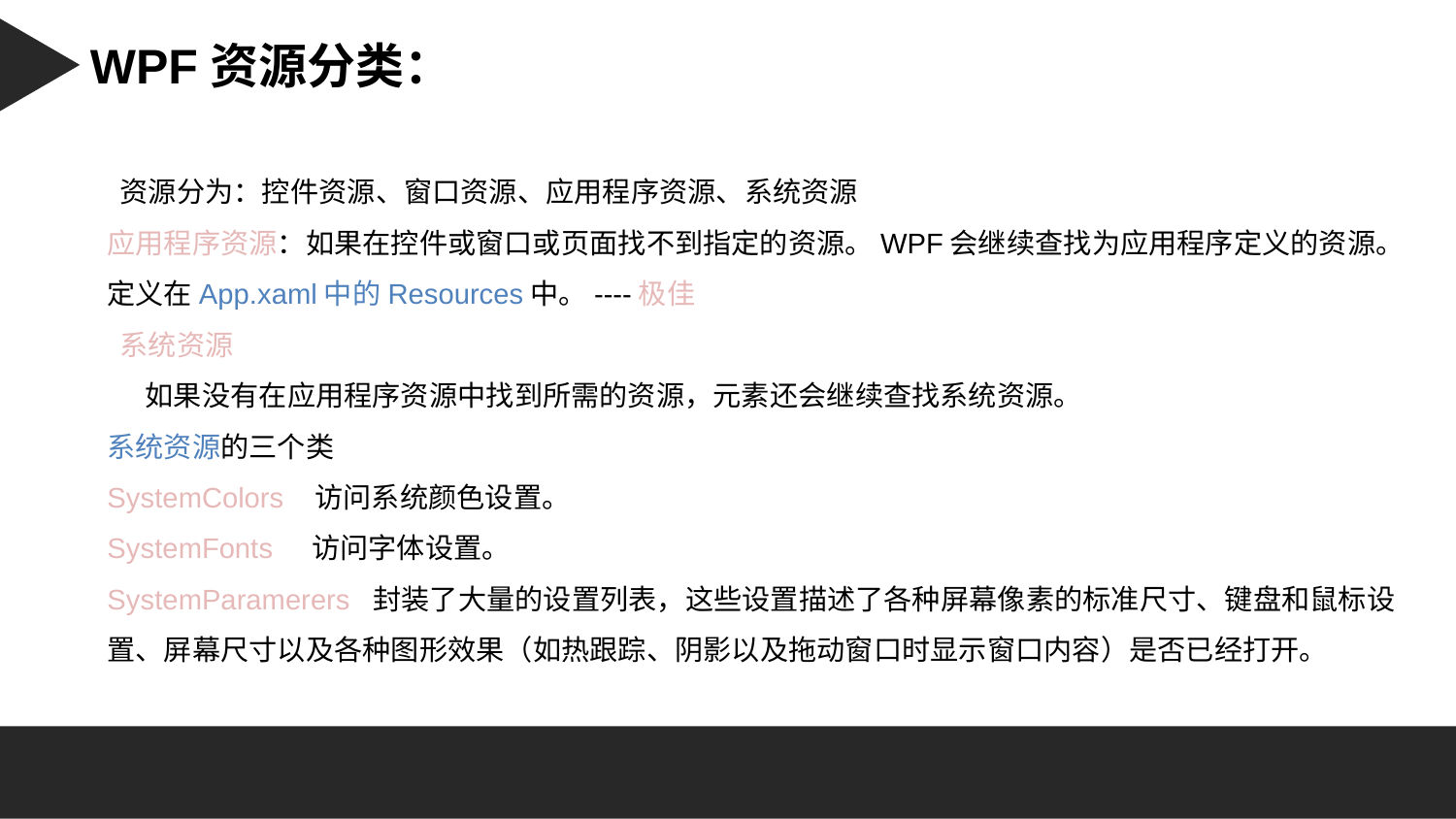

Character 字符串：

WPF资源分类：
 资源分为：控件资源、窗口资源、应用程序资源、系统资源
应用程序资源：如果在控件或窗口或页面找不到指定的资源。WPF会继续查找为应用程序定义的资源。定义在App.xaml中的Resources中。----极佳
 系统资源
     如果没有在应用程序资源中找到所需的资源，元素还会继续查找系统资源。
系统资源的三个类
SystemColors   访问系统颜色设置。
SystemFonts    访问字体设置。
SystemParamerers  封装了大量的设置列表，这些设置描述了各种屏幕像素的标准尺寸、键盘和鼠标设置、屏幕尺寸以及各种图形效果（如热跟踪、阴影以及拖动窗口时显示窗口内容）是否已经打开。